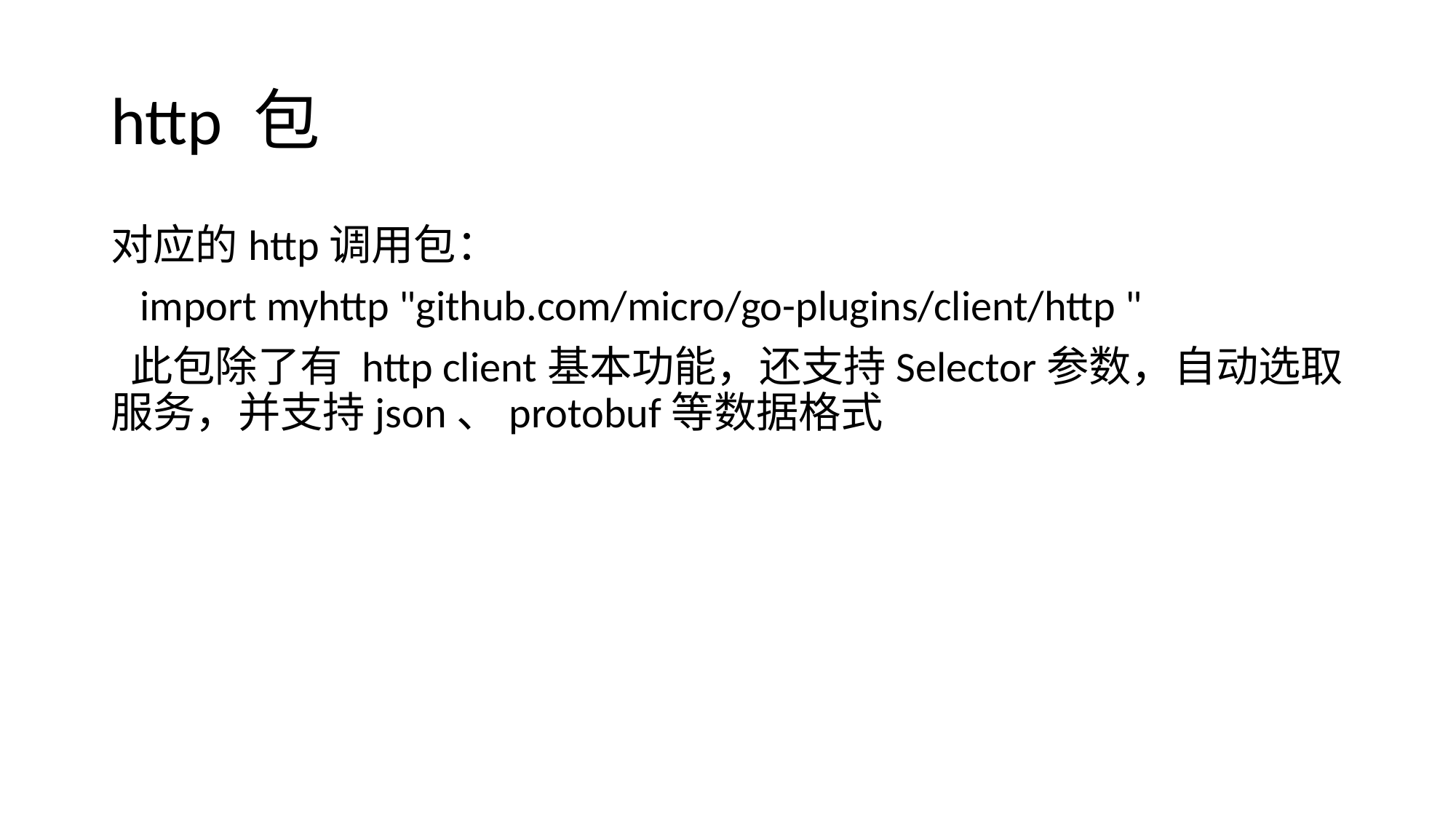

# http 包
对应的http调用包：
   import myhttp "github.com/micro/go-plugins/client/http "
 此包除了有 http client基本功能，还支持Selector参数，自动选取服务，并支持json、protobuf等数据格式